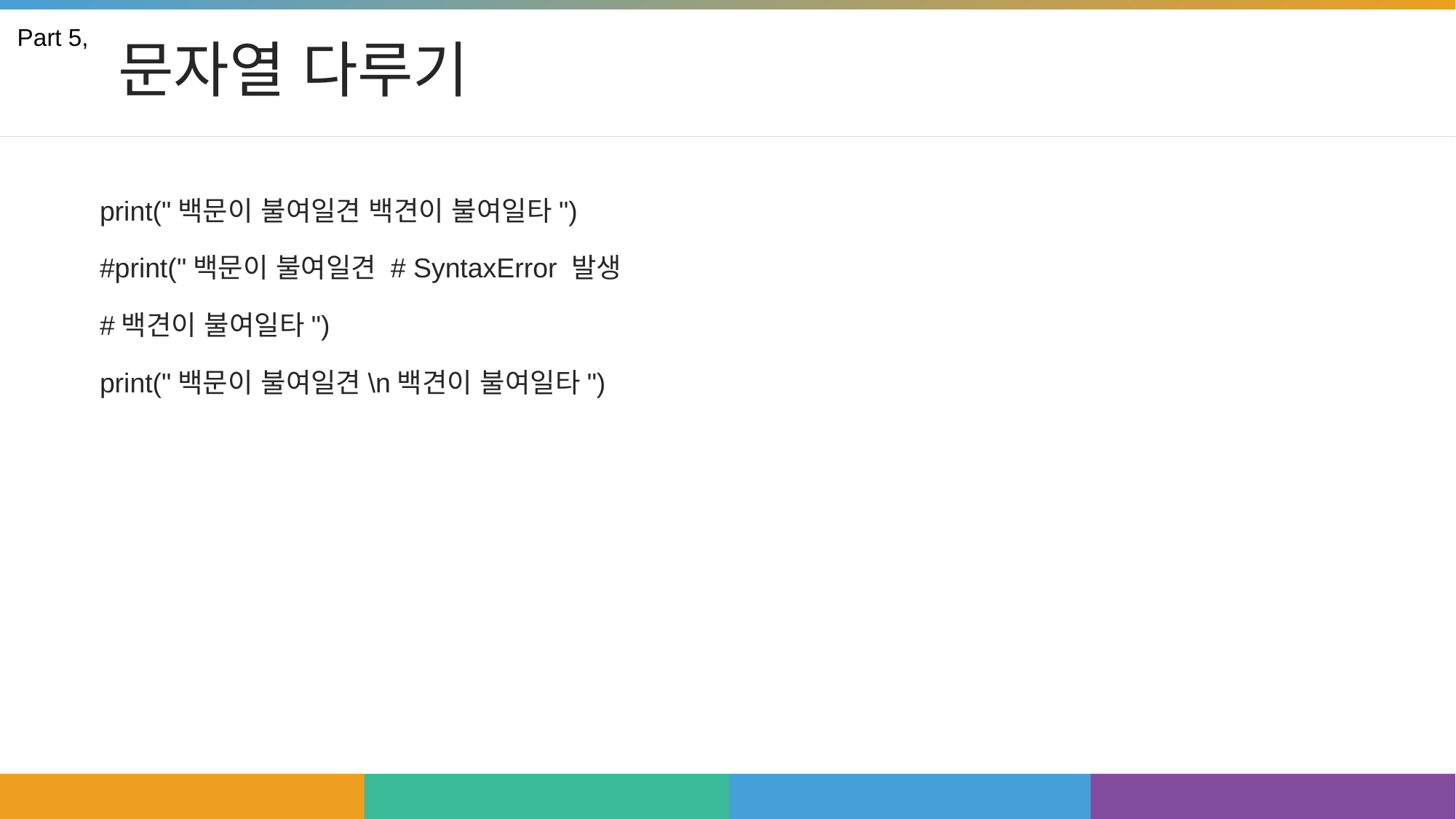

# 문자열 다루기
Part 5,
print("백문이 불여일견 백견이 불여일타")
#print("백문이 불여일견 # SyntaxError 발생
#백견이 불여일타")
print("백문이 불여일견\n백견이 불여일타")